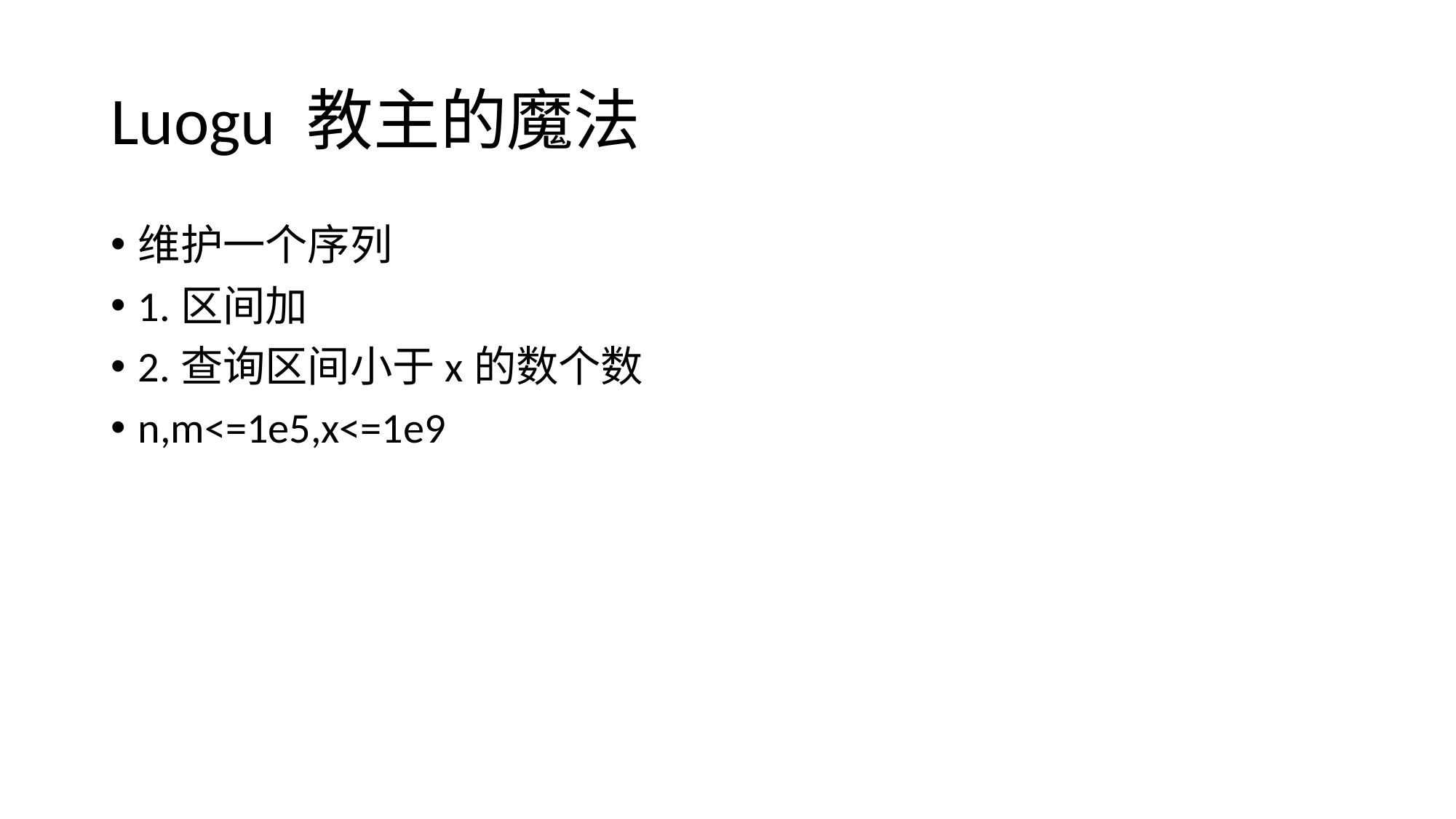

# Luogu 教主的魔法
维护一个序列
1.区间加
2.查询区间小于x的数个数
n,m<=1e5,x<=1e9